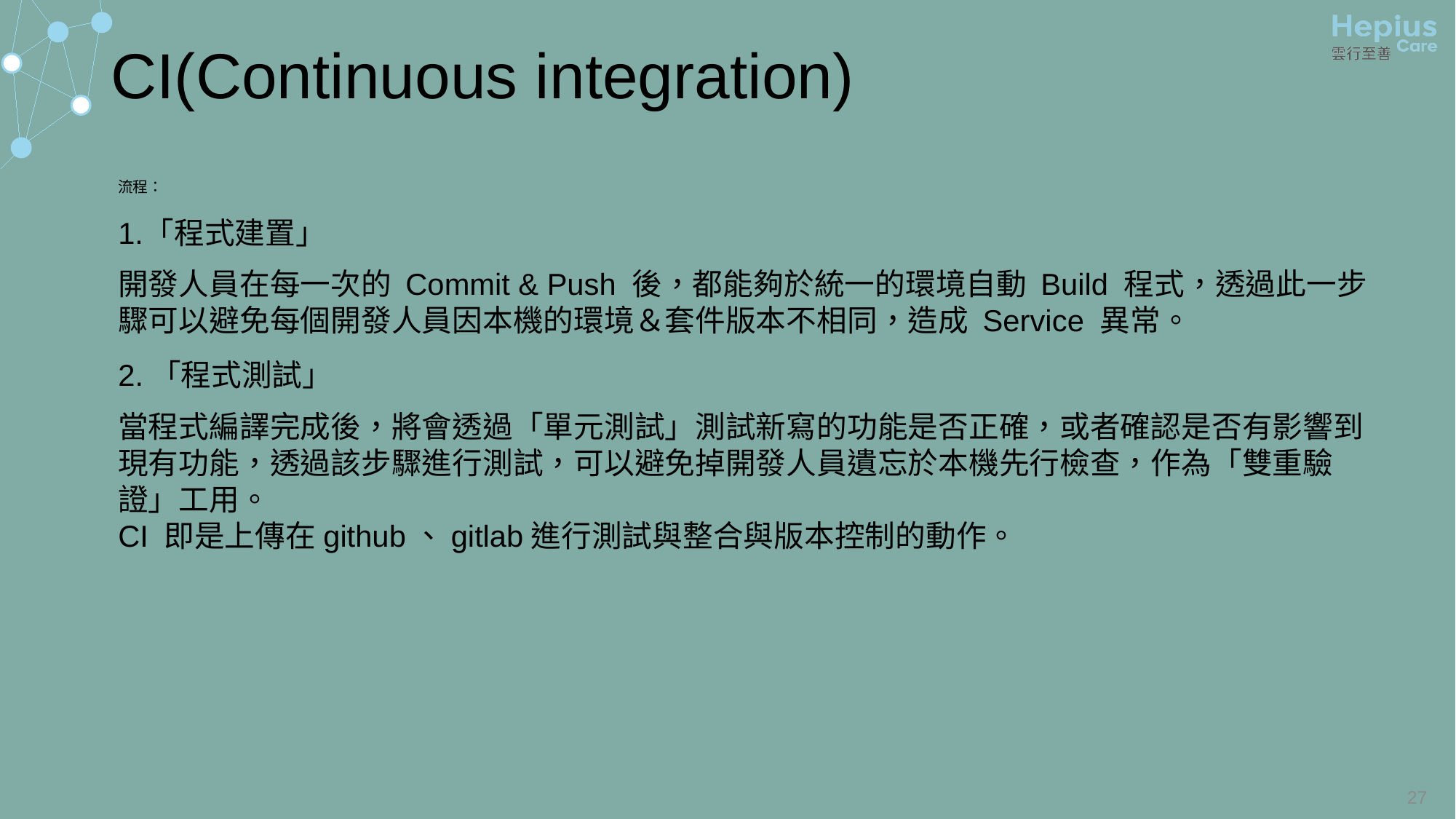

# CI(Continuous integration)
流程：
「程式建置」
開發人員在每一次的 Commit & Push 後，都能夠於統一的環境自動 Build 程式，透過此一步驟可以避免每個開發人員因本機的環境＆套件版本不相同，造成 Service 異常。
2.「程式測試」
當程式編譯完成後，將會透過「單元測試」測試新寫的功能是否正確，或者確認是否有影響到現有功能，透過該步驟進行測試，可以避免掉開發人員遺忘於本機先行檢查，作為「雙重驗證」工用。
CI 即是上傳在github、gitlab進行測試與整合與版本控制的動作。

27